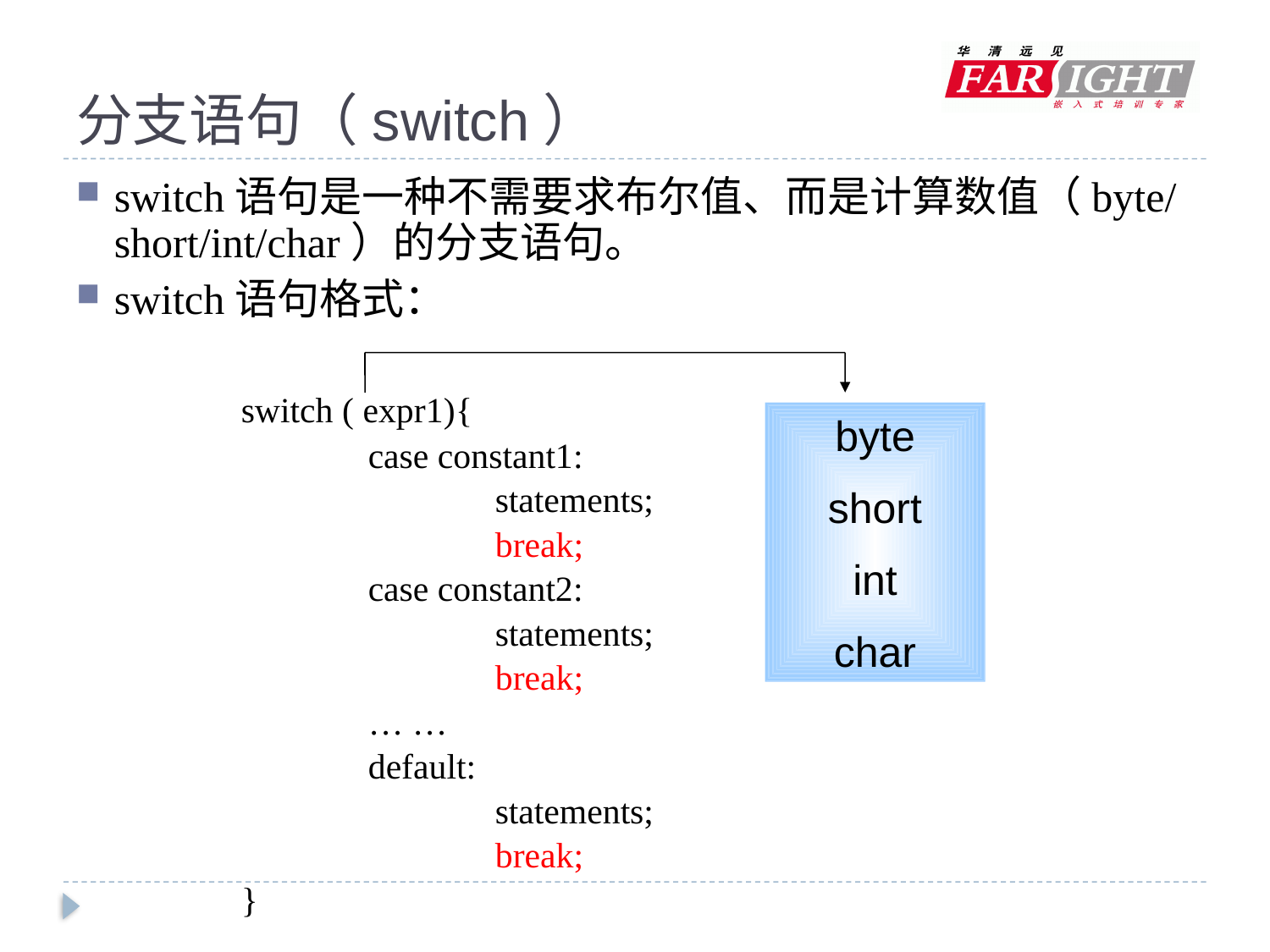

# 分支语句（switch）
switch语句是一种不需要求布尔值、而是计算数值（byte/short/int/char）的分支语句。
switch语句格式：

		switch ( expr1){
			case constant1:
				statements;
				break;
			case constant2:
				statements;
				break;
			… …
			default:
				statements;
				break;
		}

byte
short
int
char